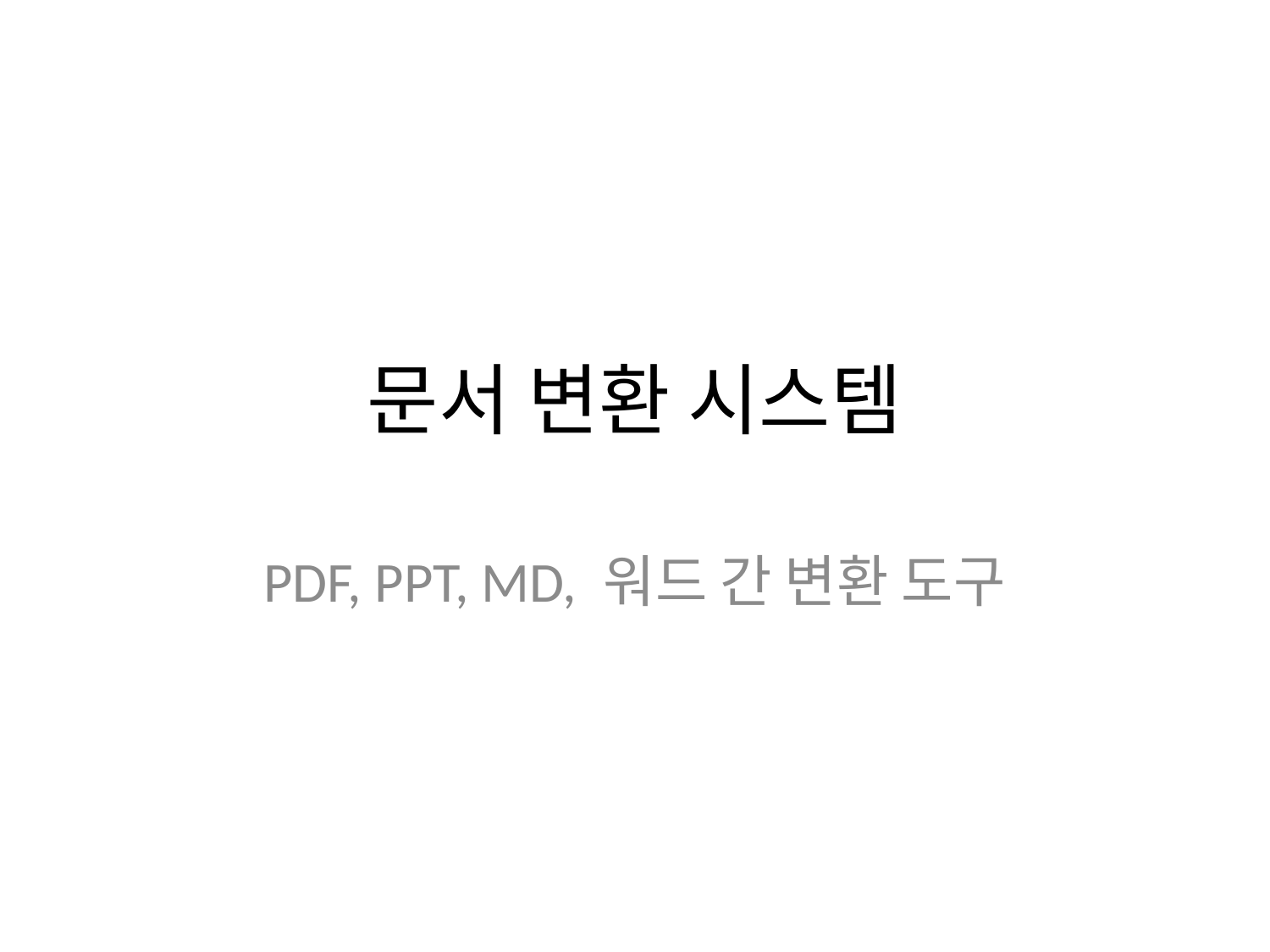

# 문서 변환 시스템
PDF, PPT, MD, 워드 간 변환 도구